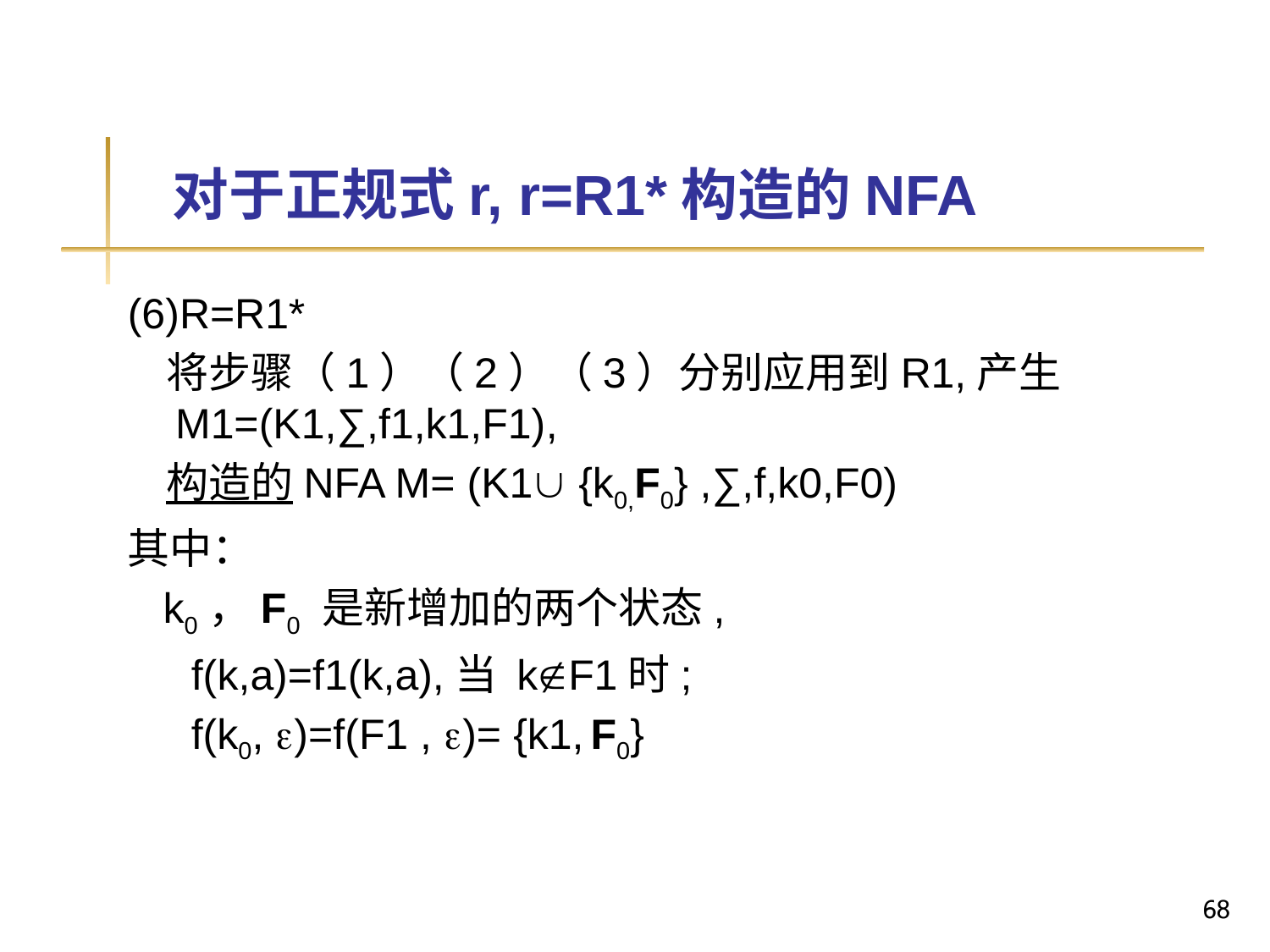

# 对于正规式r, r=R1*构造的NFA
(6)R=R1*
   将步骤（1）（2）（3）分别应用到R1,产生M1=(K1,∑,f1,k1,F1),
   构造的NFA M= (K1∪ {k0,F0} ,∑,f,k0,F0)
其中：
   k0，F0 是新增加的两个状态,
f(k,a)=f1(k,a),当 k∉F1时;
f(k0, ε)=f(F1 , ε)= {k1, F0}

68